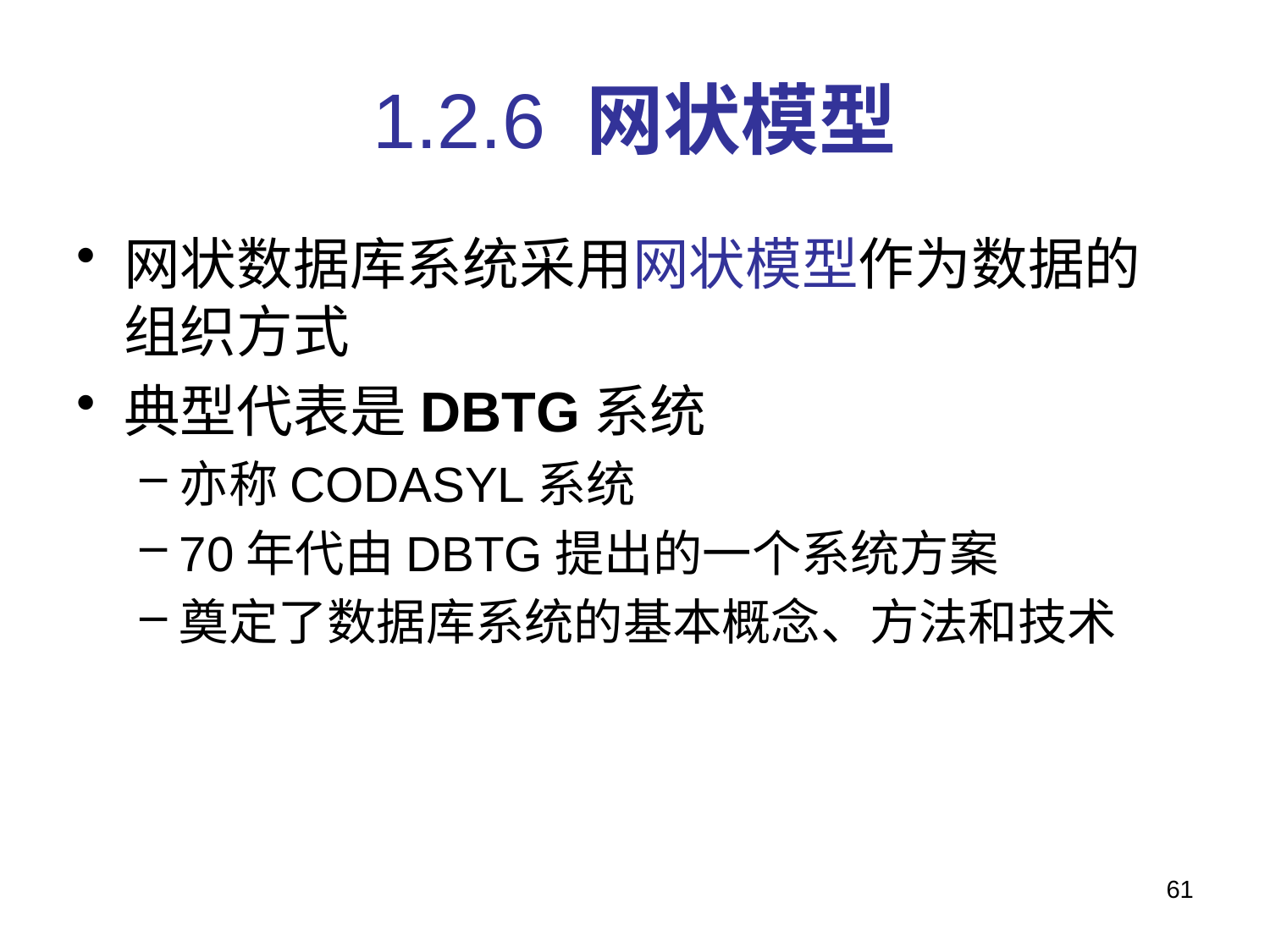

# 1.2.6 网状模型
网状数据库系统采用网状模型作为数据的组织方式
典型代表是DBTG系统
亦称CODASYL系统
70年代由DBTG提出的一个系统方案
奠定了数据库系统的基本概念、方法和技术

61